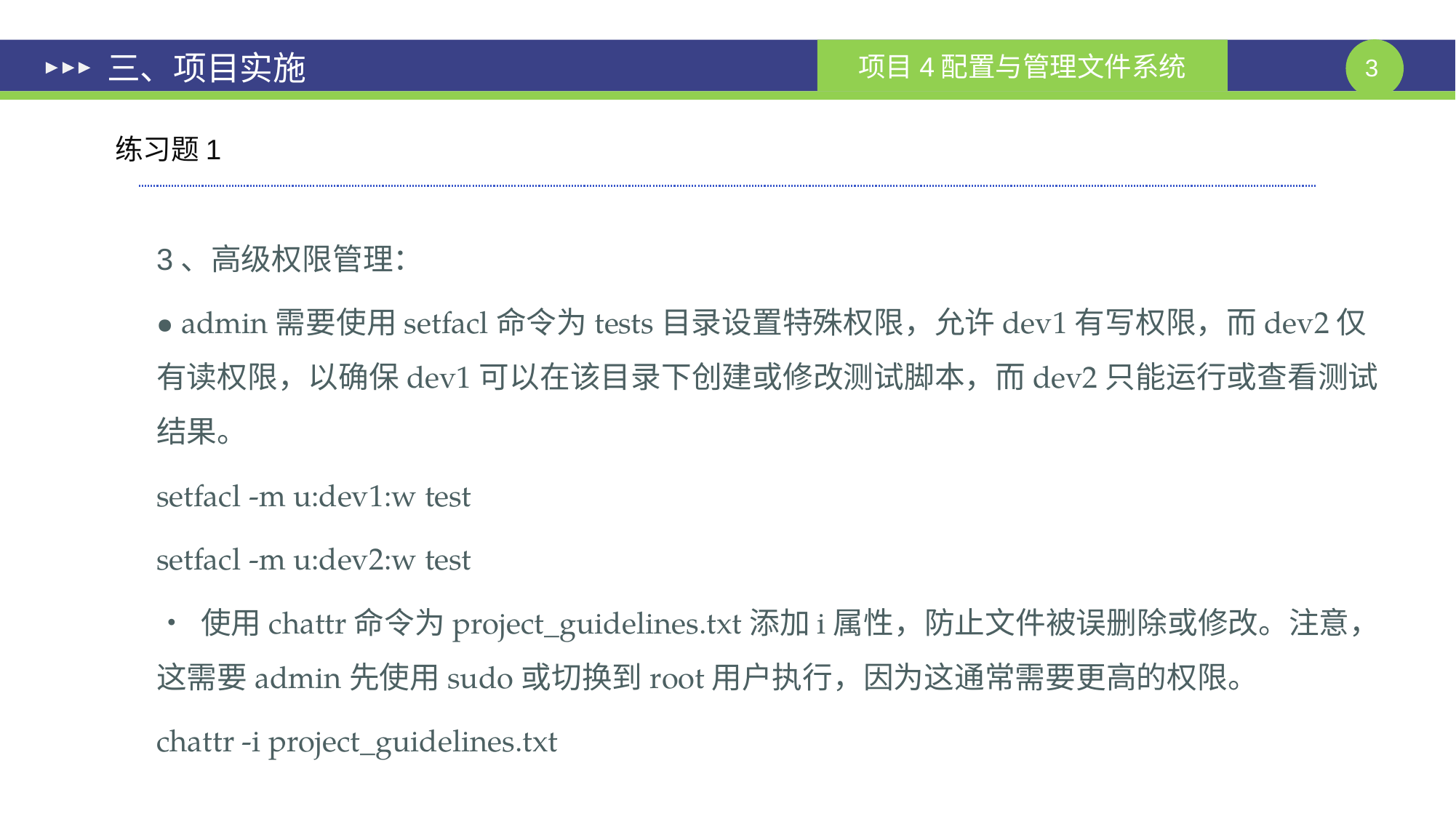

# 三、项目实施
练习题1

3、高级权限管理：
• admin需要使用setfacl命令为tests目录设置特殊权限，允许dev1有写权限，而dev2仅有读权限，以确保dev1可以在该目录下创建或修改测试脚本，而dev2只能运行或查看测试结果。
setfacl -m u:dev1:w test
setfacl -m u:dev2:w test
• 使用chattr命令为project_guidelines.txt添加i属性，防止文件被误删除或修改。注意，这需要admin先使用sudo或切换到root用户执行，因为这通常需要更高的权限。
chattr -i project_guidelines.txt